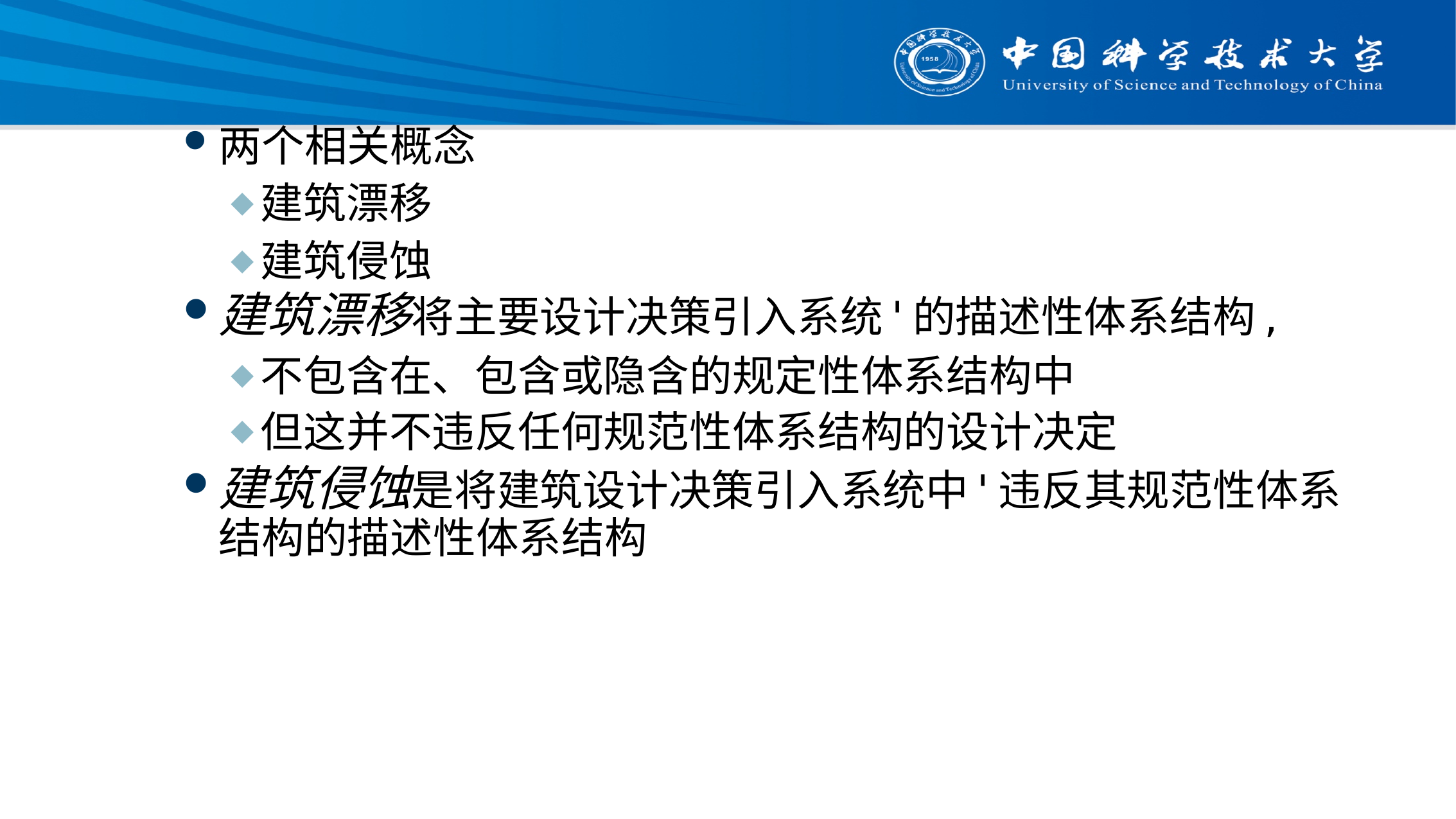

# 建筑 降解
两个相关概念
建筑漂移
建筑侵蚀
建筑漂移将主要设计决策引入系统'的描述性体系结构,
不包含在、包含或隐含的规定性体系结构中
但这并不违反任何规范性体系结构的设计决定
建筑侵蚀是将建筑设计决策引入系统中'违反其规范性体系结构的描述性体系结构